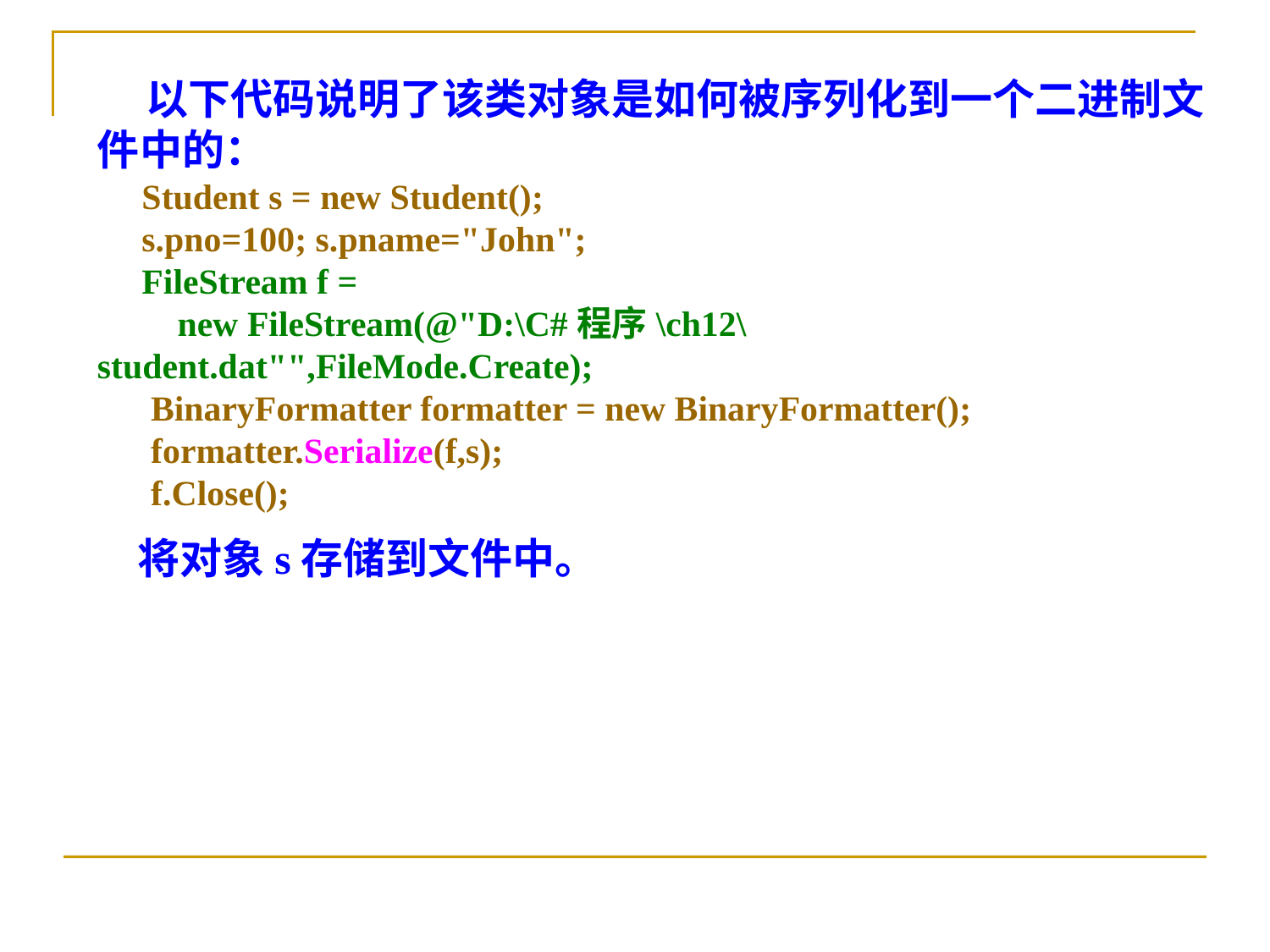

以下代码说明了该类对象是如何被序列化到一个二进制文件中的：
     Student s = new Student();
     s.pno=100; s.pname="John";
     FileStream f =
         new FileStream(@"D:\C#程序\ch12\student.dat"",FileMode.Create);
      BinaryFormatter formatter = new BinaryFormatter();
      formatter.Serialize(f,s);
      f.Close();
将对象s存储到文件中。